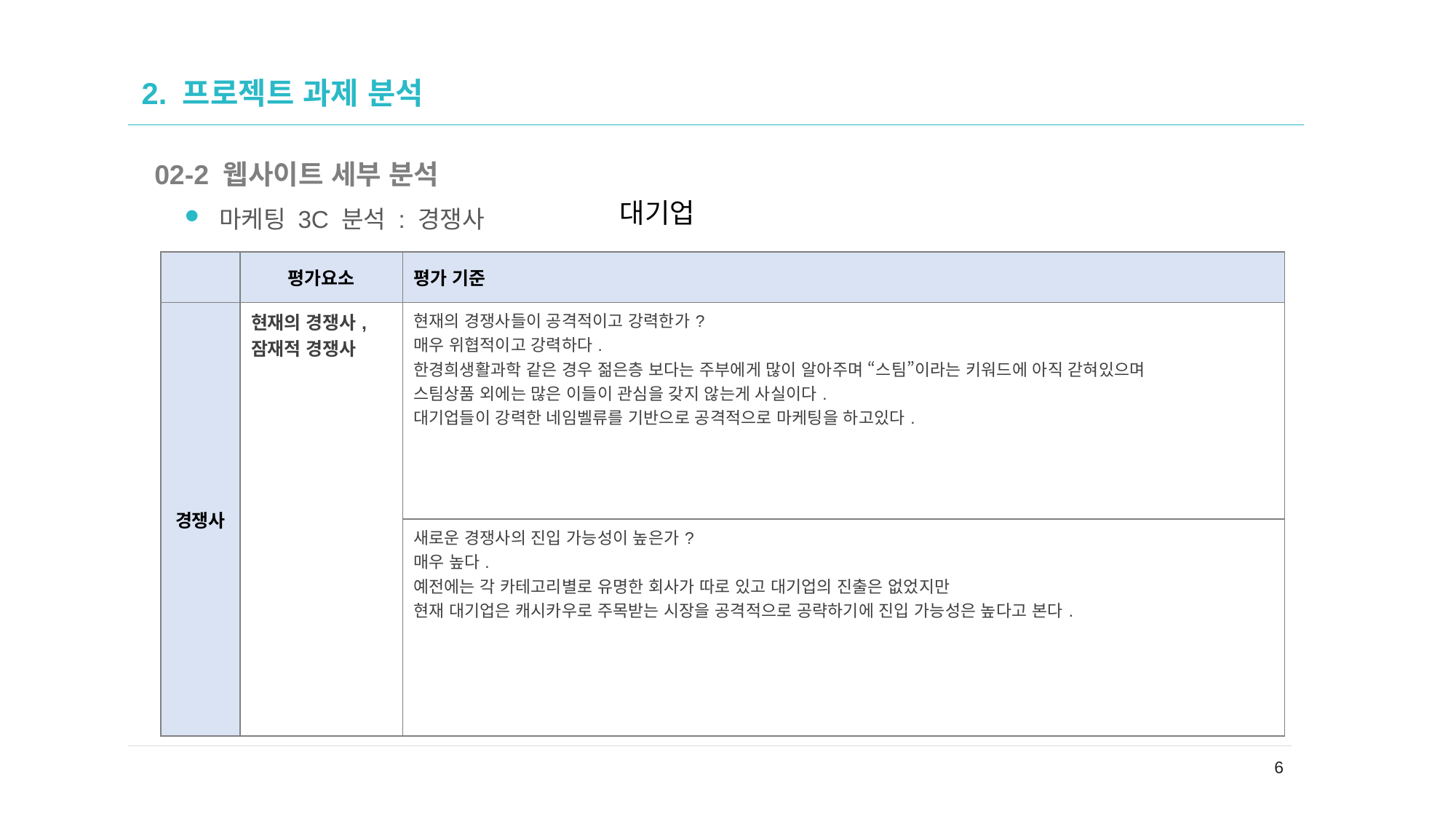

02
# 2. 프로젝트 과제 분석
02-2 웹사이트 세부 분석
대기업
마케팅 3C 분석 : 경쟁사

|  | 평가요소 | 평가 기준 |
| --- | --- | --- |
| 경쟁사 | 현재의 경쟁사, 잠재적 경쟁사 | 현재의 경쟁사들이 공격적이고 강력한가? 매우 위협적이고 강력하다. 한경희생활과학 같은 경우 젊은층 보다는 주부에게 많이 알아주며 “스팀”이라는 키워드에 아직 갇혀있으며 스팀상품 외에는 많은 이들이 관심을 갖지 않는게 사실이다. 대기업들이 강력한 네임벨류를 기반으로 공격적으로 마케팅을 하고있다. |
|  |  | 새로운 경쟁사의 진입 가능성이 높은가? 매우 높다. 예전에는 각 카테고리별로 유명한 회사가 따로 있고 대기업의 진출은 없었지만 현재 대기업은 캐시카우로 주목받는 시장을 공격적으로 공략하기에 진입 가능성은 높다고 본다. |
6